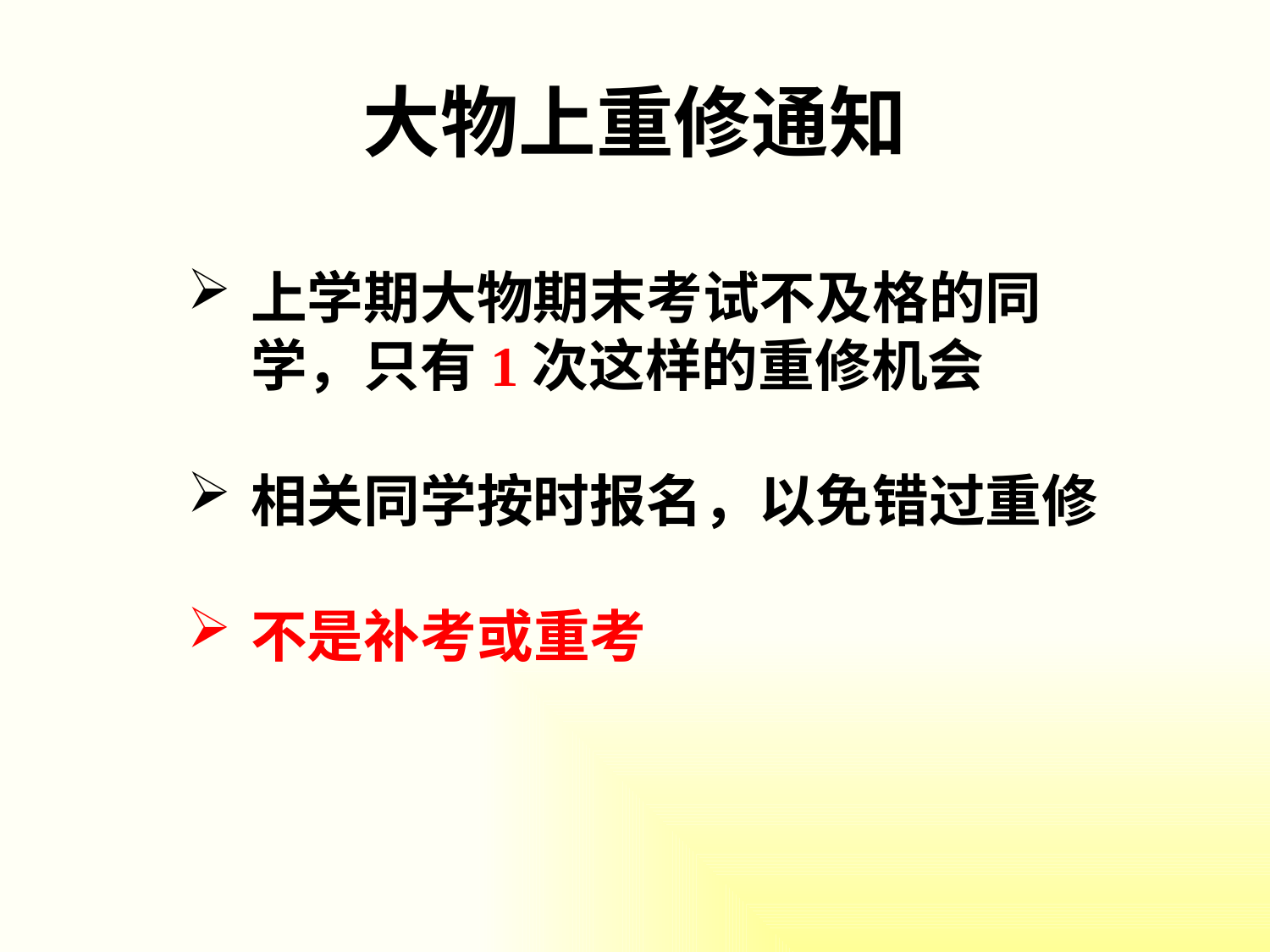

大物上重修通知
上学期大物期末考试不及格的同学，只有1次这样的重修机会

相关同学按时报名，以免错过重修

不是补考或重考